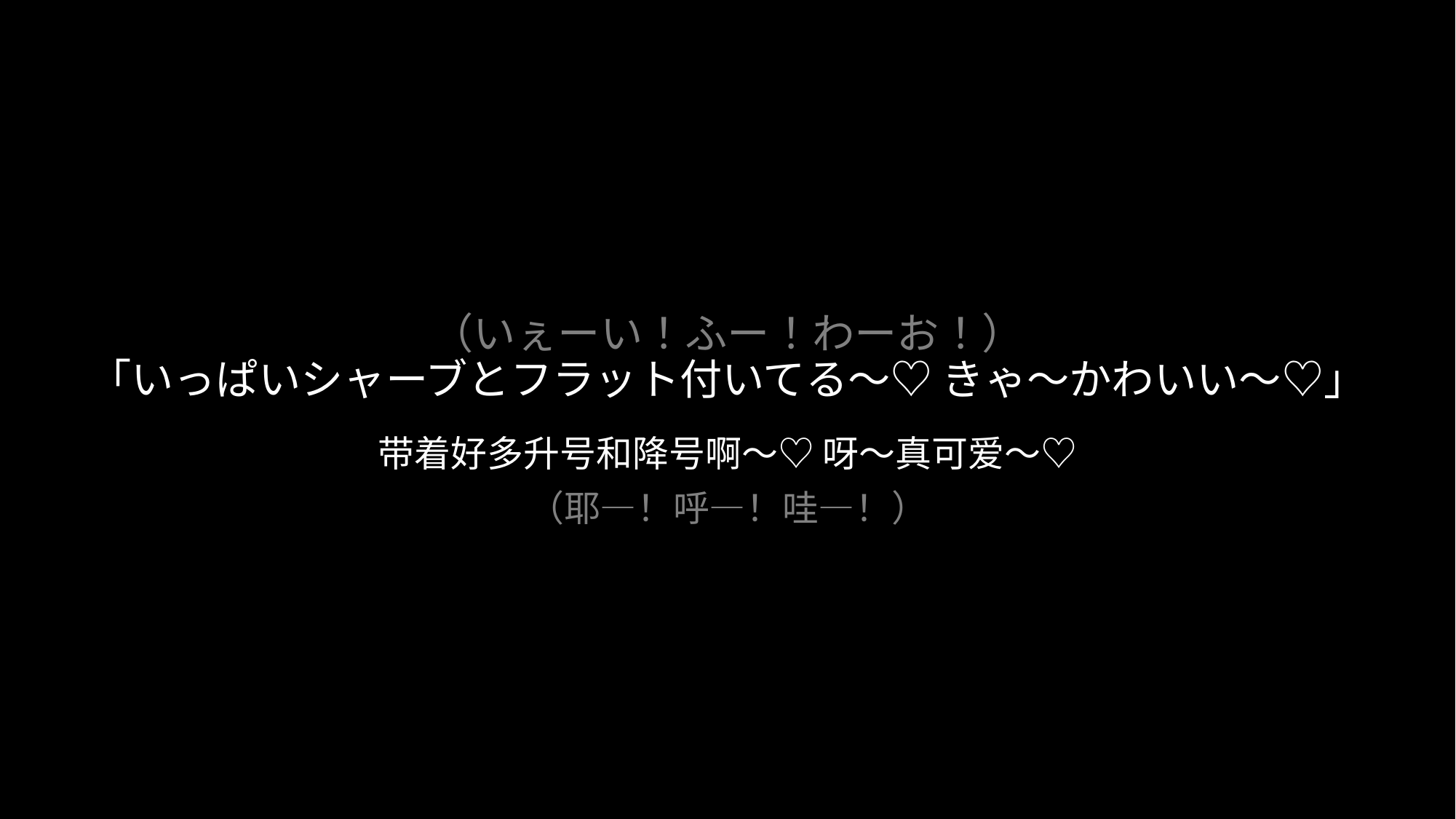

# （いぇーい！ふー！わーお！） 「いっぱいシャーブとフラット付いてる〜♡ きゃ〜かわいい〜♡」
带着好多升号和降号啊〜♡ 呀〜真可爱〜♡
（耶—！呼—！哇—！）